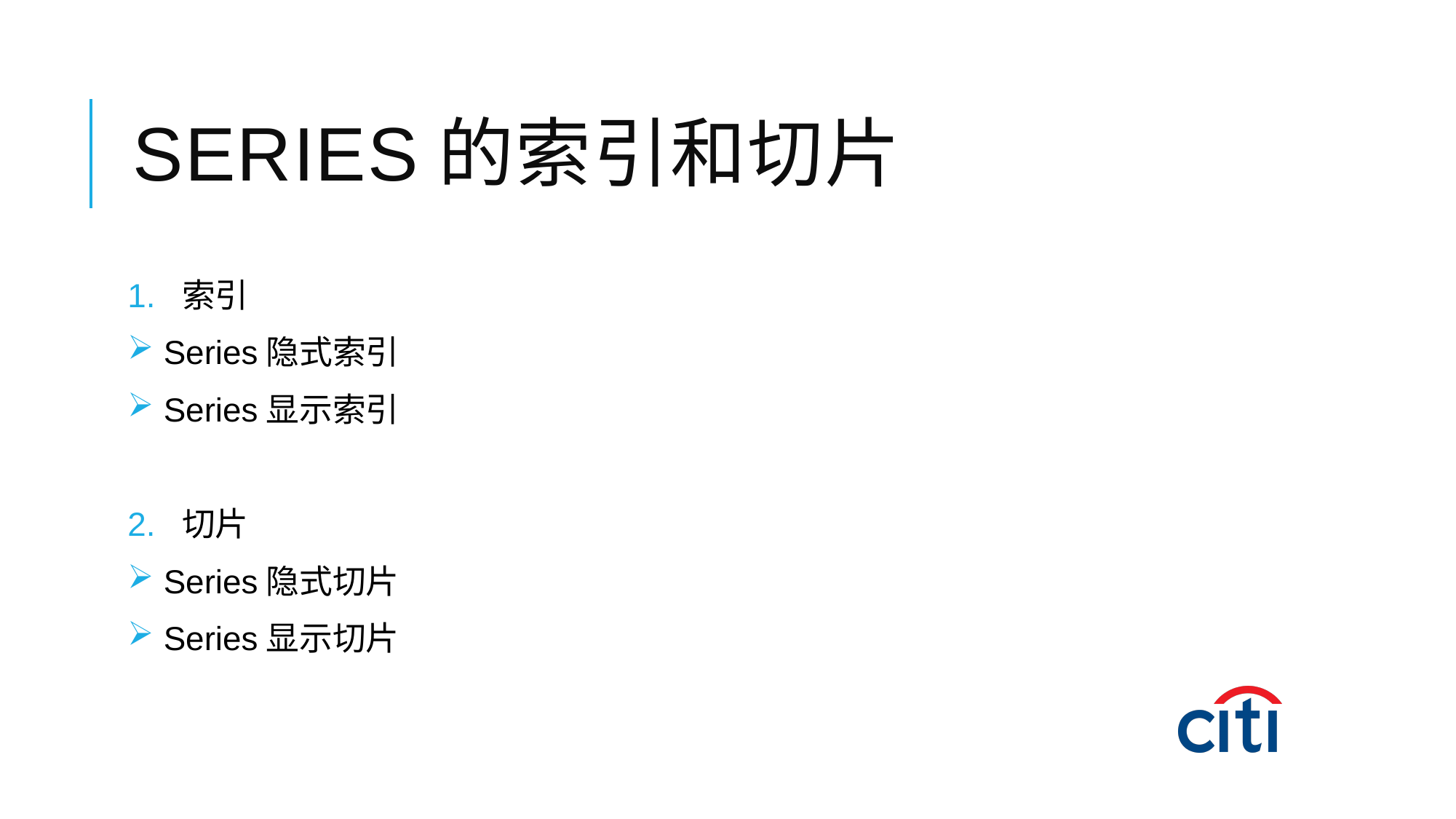

# Series的索引和切片
索引
 Series隐式索引
 Series显示索引

切片
 Series隐式切片
 Series显示切片